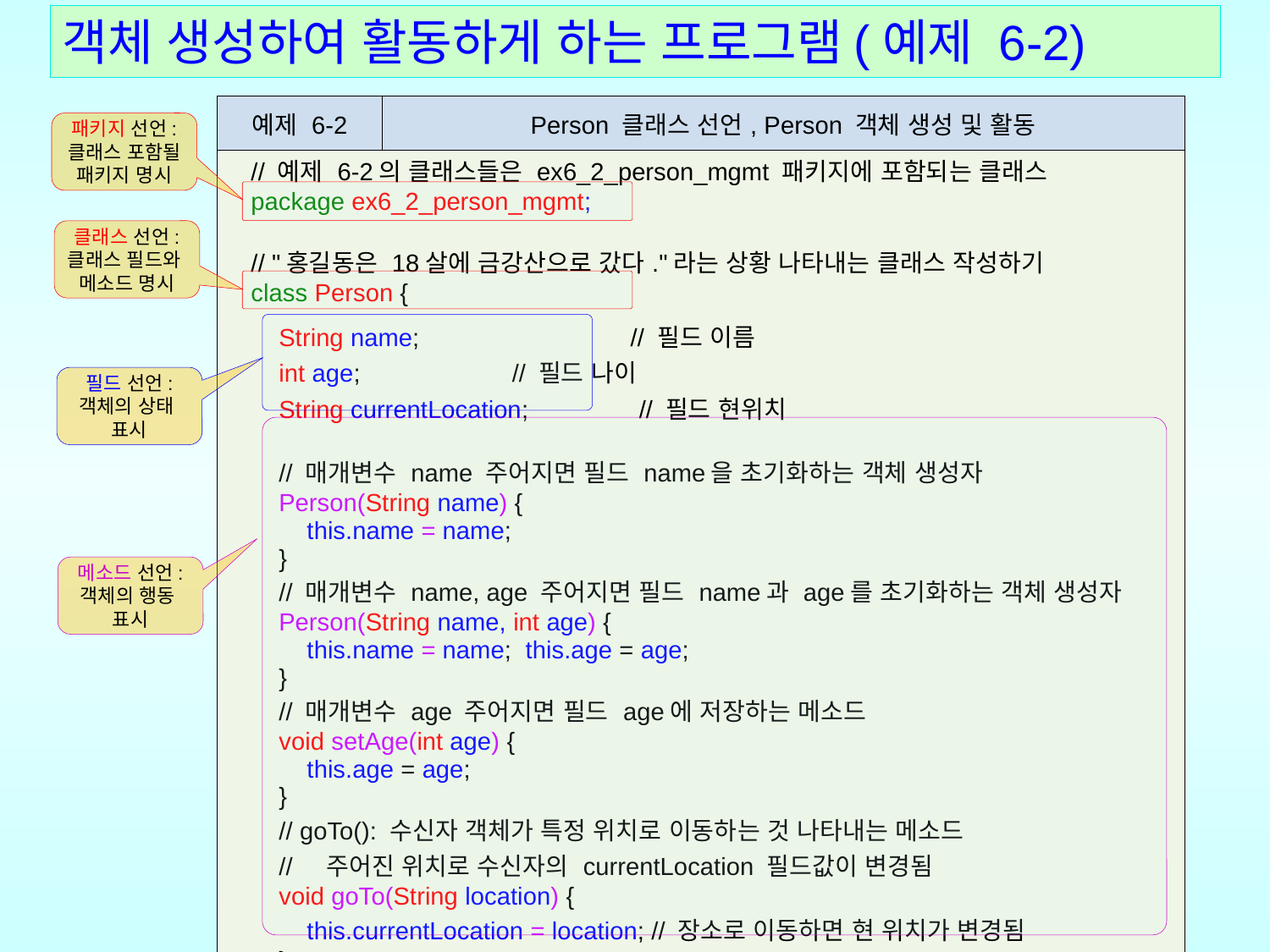

객체 생성하여 활동하게 하는 프로그램(예제 6-2)
| 예제 6-2 | Person 클래스 선언, Person 객체 생성 및 활동 |
| --- | --- |
패키지 선언:
클래스 포함될 패키지 명시
| // 예제 6-2의 클래스들은 ex6\_2\_person\_mgmt 패키지에 포함되는 클래스 package ex6\_2\_person\_mgmt; // "홍길동은 18살에 금강산으로 갔다."라는 상황 나타내는 클래스 작성하기 class Person { String name; // 필드 이름 int age; // 필드 나이 String currentLocation; // 필드 현위치 // 매개변수 name 주어지면 필드 name을 초기화하는 객체 생성자 Person(String name) { this.name = name; } // 매개변수 name, age 주어지면 필드 name과 age를 초기화하는 객체 생성자 Person(String name, int age) { this.name = name; this.age = age; } // 매개변수 age 주어지면 필드 age에 저장하는 메소드 void setAge(int age) { this.age = age; } // goTo(): 수신자 객체가 특정 위치로 이동하는 것 나타내는 메소드 // 주어진 위치로 수신자의 currentLocation 필드값이 변경됨 void goTo(String location) { this.currentLocation = location; // 장소로 이동하면 현 위치가 변경됨 } |
| --- |

클래스 선언:
클래스 필드와
메소드 명시

필드 선언:
객체의 상태
표시

메소드 선언:
객체의 행동
표시